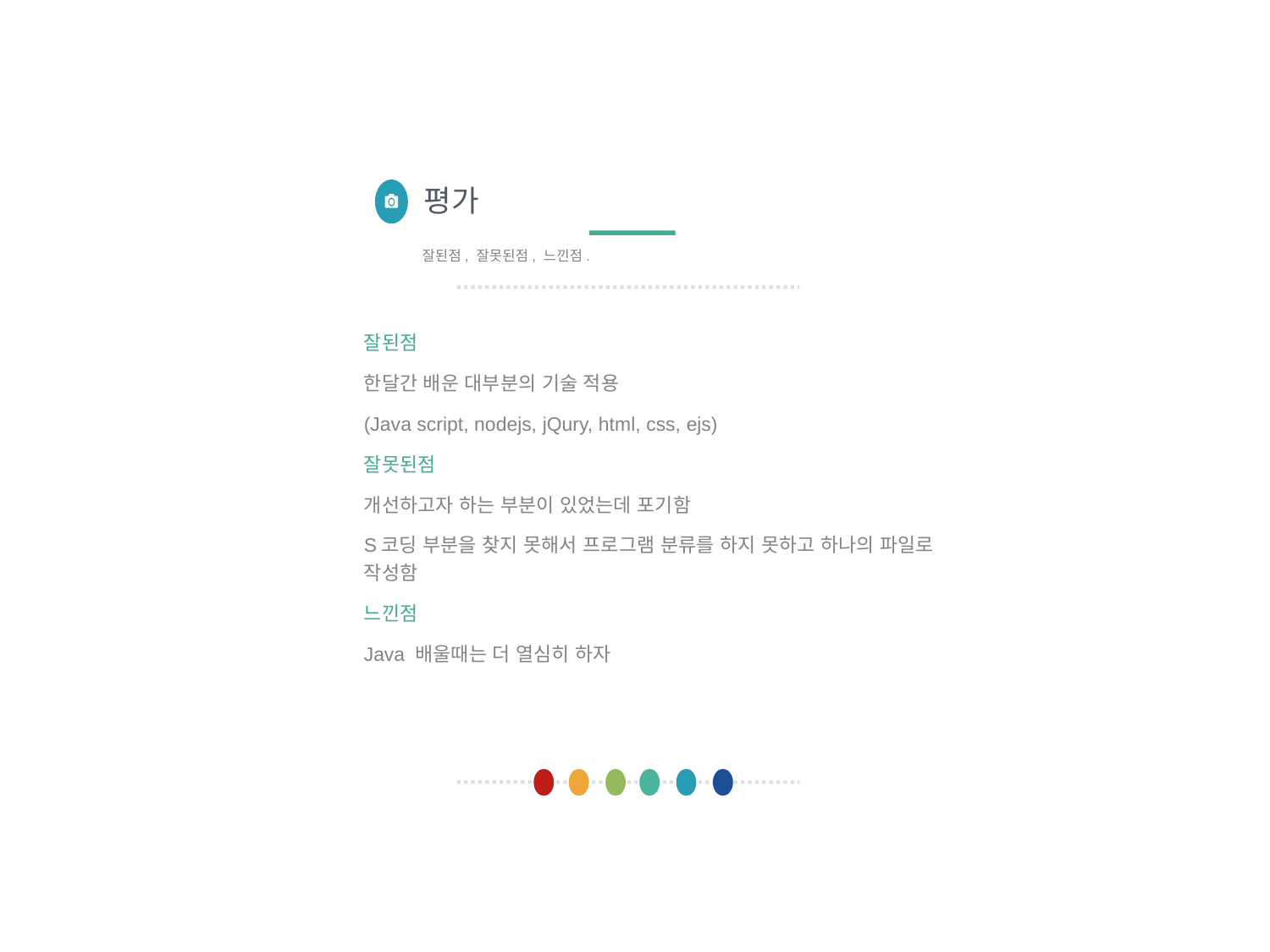

평가

잘된점, 잘못된점, 느낀점.

잘된점
한달간 배운 대부분의 기술 적용
(Java script, nodejs, jQury, html, css, ejs)
잘못된점
개선하고자 하는 부분이 있었는데 포기함
S코딩 부분을 찾지 못해서 프로그램 분류를 하지 못하고 하나의 파일로 작성함
느낀점
Java 배울때는 더 열심히 하자